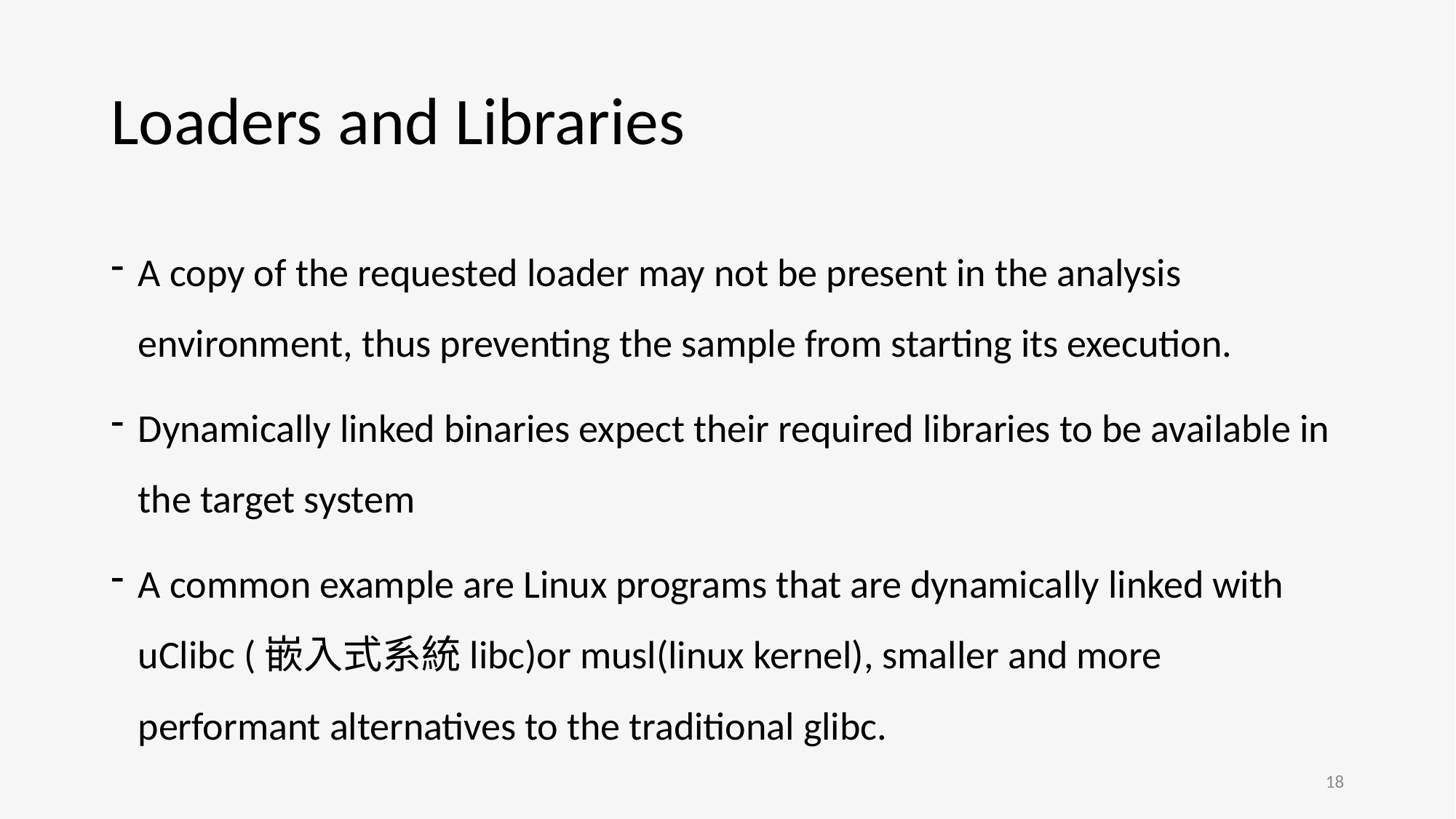

# Loaders and Libraries
A copy of the requested loader may not be present in the analysis environment, thus preventing the sample from starting its execution.
Dynamically linked binaries expect their required libraries to be available in the target system
A common example are Linux programs that are dynamically linked with uClibc (嵌入式系統libc)or musl(linux kernel), smaller and more performant alternatives to the traditional glibc.
18